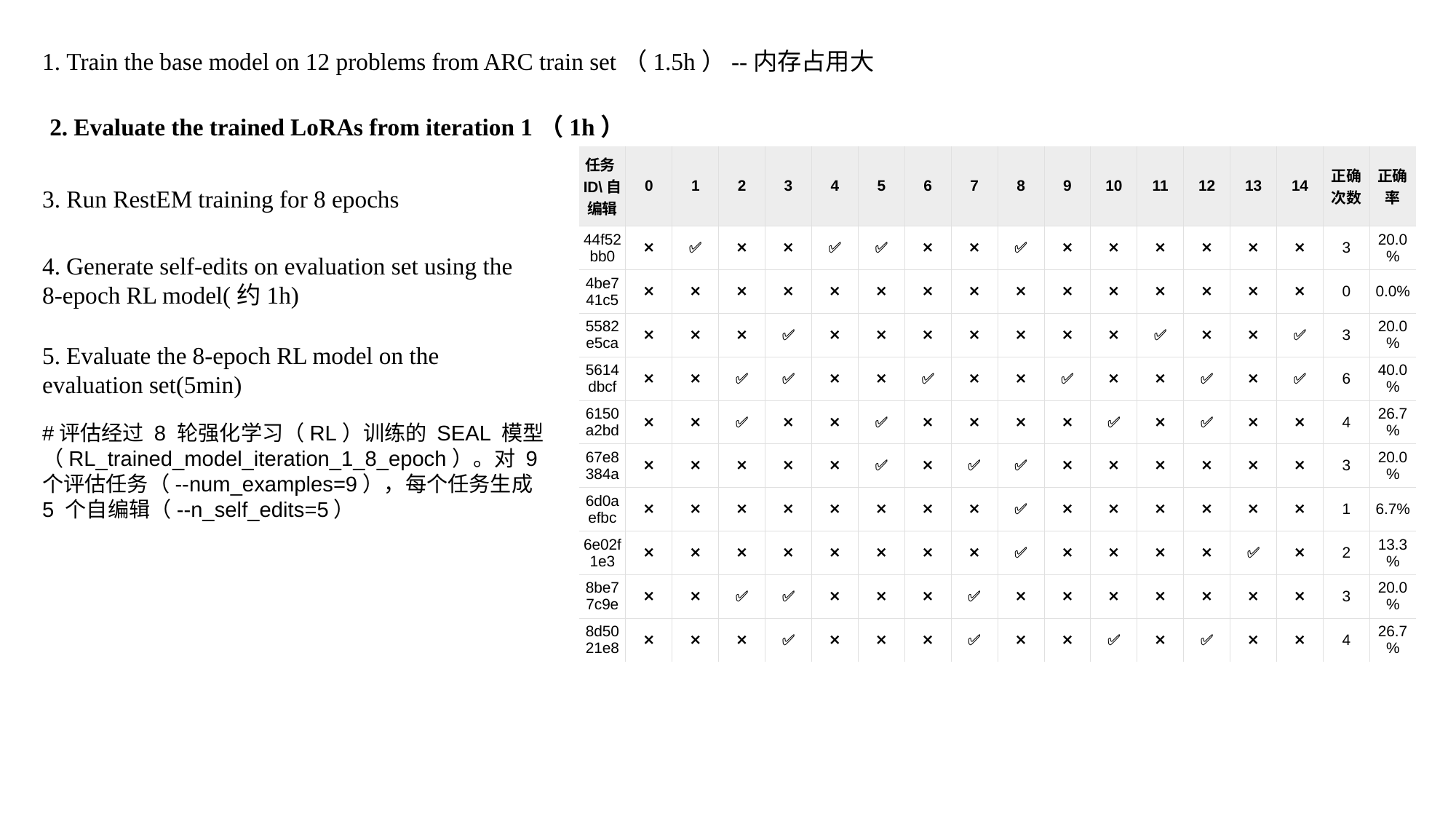

1. Train the base model on 12 problems from ARC train set（1.5h）--内存占用大
2. Evaluate the trained LoRAs from iteration 1（1h）
| 任务ID\自编辑 | 0 | 1 | 2 | 3 | 4 | 5 | 6 | 7 | 8 | 9 | 10 | 11 | 12 | 13 | 14 | 正确次数 | 正确率 |
| --- | --- | --- | --- | --- | --- | --- | --- | --- | --- | --- | --- | --- | --- | --- | --- | --- | --- |
| 44f52bb0 | ❌ | ✅ | ❌ | ❌ | ✅ | ✅ | ❌ | ❌ | ✅ | ❌ | ❌ | ❌ | ❌ | ❌ | ❌ | 3 | 20.0% |
| 4be741c5 | ❌ | ❌ | ❌ | ❌ | ❌ | ❌ | ❌ | ❌ | ❌ | ❌ | ❌ | ❌ | ❌ | ❌ | ❌ | 0 | 0.0% |
| 5582e5ca | ❌ | ❌ | ❌ | ✅ | ❌ | ❌ | ❌ | ❌ | ❌ | ❌ | ❌ | ✅ | ❌ | ❌ | ✅ | 3 | 20.0% |
| 5614dbcf | ❌ | ❌ | ✅ | ✅ | ❌ | ❌ | ✅ | ❌ | ❌ | ✅ | ❌ | ❌ | ✅ | ❌ | ✅ | 6 | 40.0% |
| 6150a2bd | ❌ | ❌ | ✅ | ❌ | ❌ | ✅ | ❌ | ❌ | ❌ | ❌ | ✅ | ❌ | ✅ | ❌ | ❌ | 4 | 26.7% |
| 67e8384a | ❌ | ❌ | ❌ | ❌ | ❌ | ✅ | ❌ | ✅ | ✅ | ❌ | ❌ | ❌ | ❌ | ❌ | ❌ | 3 | 20.0% |
| 6d0aefbc | ❌ | ❌ | ❌ | ❌ | ❌ | ❌ | ❌ | ❌ | ✅ | ❌ | ❌ | ❌ | ❌ | ❌ | ❌ | 1 | 6.7% |
| 6e02f1e3 | ❌ | ❌ | ❌ | ❌ | ❌ | ❌ | ❌ | ❌ | ✅ | ❌ | ❌ | ❌ | ❌ | ✅ | ❌ | 2 | 13.3% |
| 8be77c9e | ❌ | ❌ | ✅ | ✅ | ❌ | ❌ | ❌ | ✅ | ❌ | ❌ | ❌ | ❌ | ❌ | ❌ | ❌ | 3 | 20.0% |
| 8d5021e8 | ❌ | ❌ | ❌ | ✅ | ❌ | ❌ | ❌ | ✅ | ❌ | ❌ | ✅ | ❌ | ✅ | ❌ | ❌ | 4 | 26.7% |
3. Run RestEM training for 8 epochs
4. Generate self-edits on evaluation set using the 8-epoch RL model(约1h)
5. Evaluate the 8-epoch RL model on the evaluation set(5min)
#评估经过 8 轮强化学习（RL）训练的 SEAL 模型（RL_trained_model_iteration_1_8_epoch）。对 9 个评估任务（--num_examples=9），每个任务生成 5 个自编辑（--n_self_edits=5）